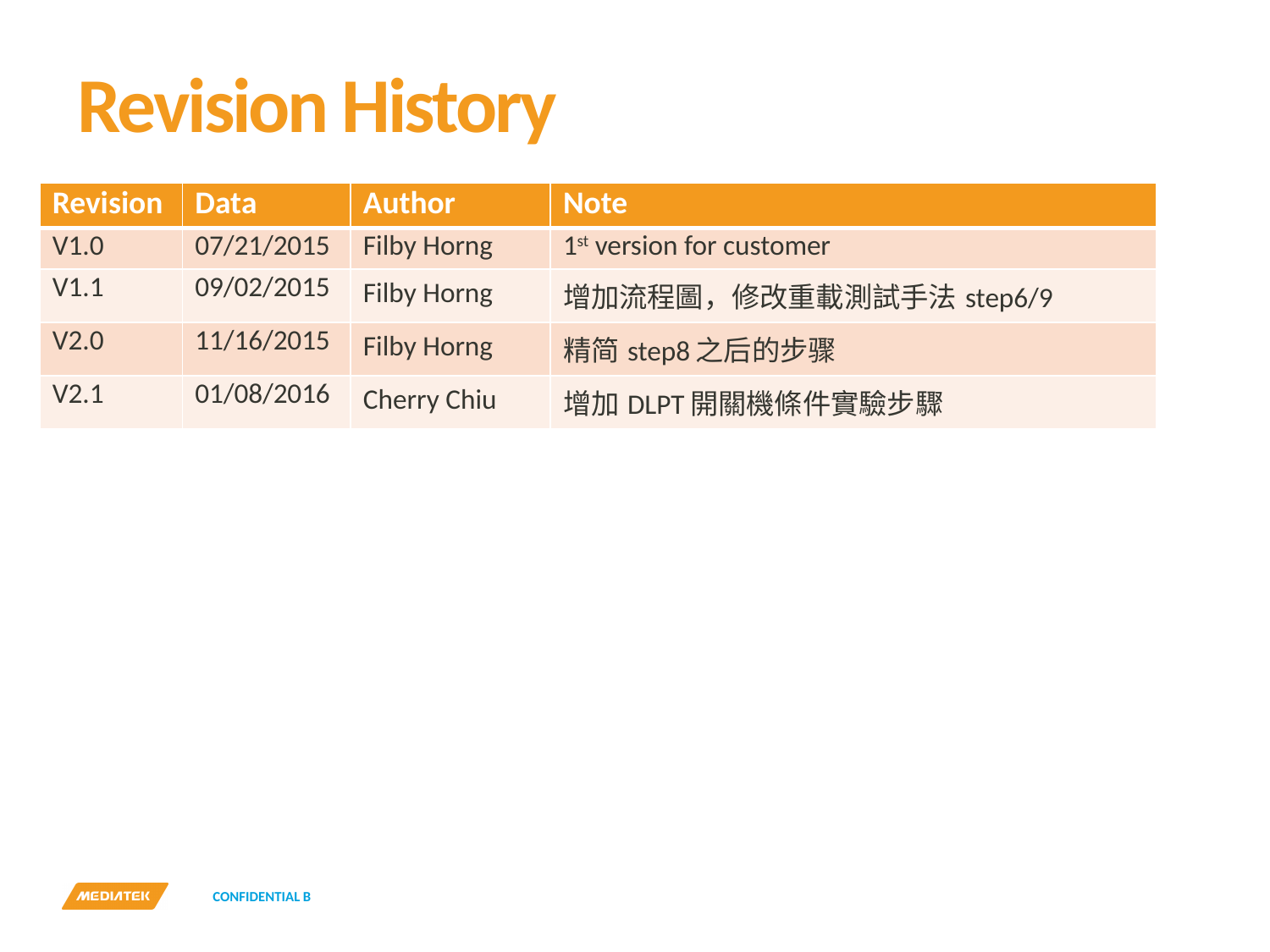

# Revision History
| Revision | Data | Author | Note |
| --- | --- | --- | --- |
| V1.0 | 07/21/2015 | Filby Horng | 1st version for customer |
| V1.1 | 09/02/2015 | Filby Horng | 增加流程圖，修改重載測試手法step6/9 |
| V2.0 | 11/16/2015 | Filby Horng | 精简step8之后的步骤 |
| V2.1 | 01/08/2016 | Cherry Chiu | 增加DLPT開關機條件實驗步驟 |